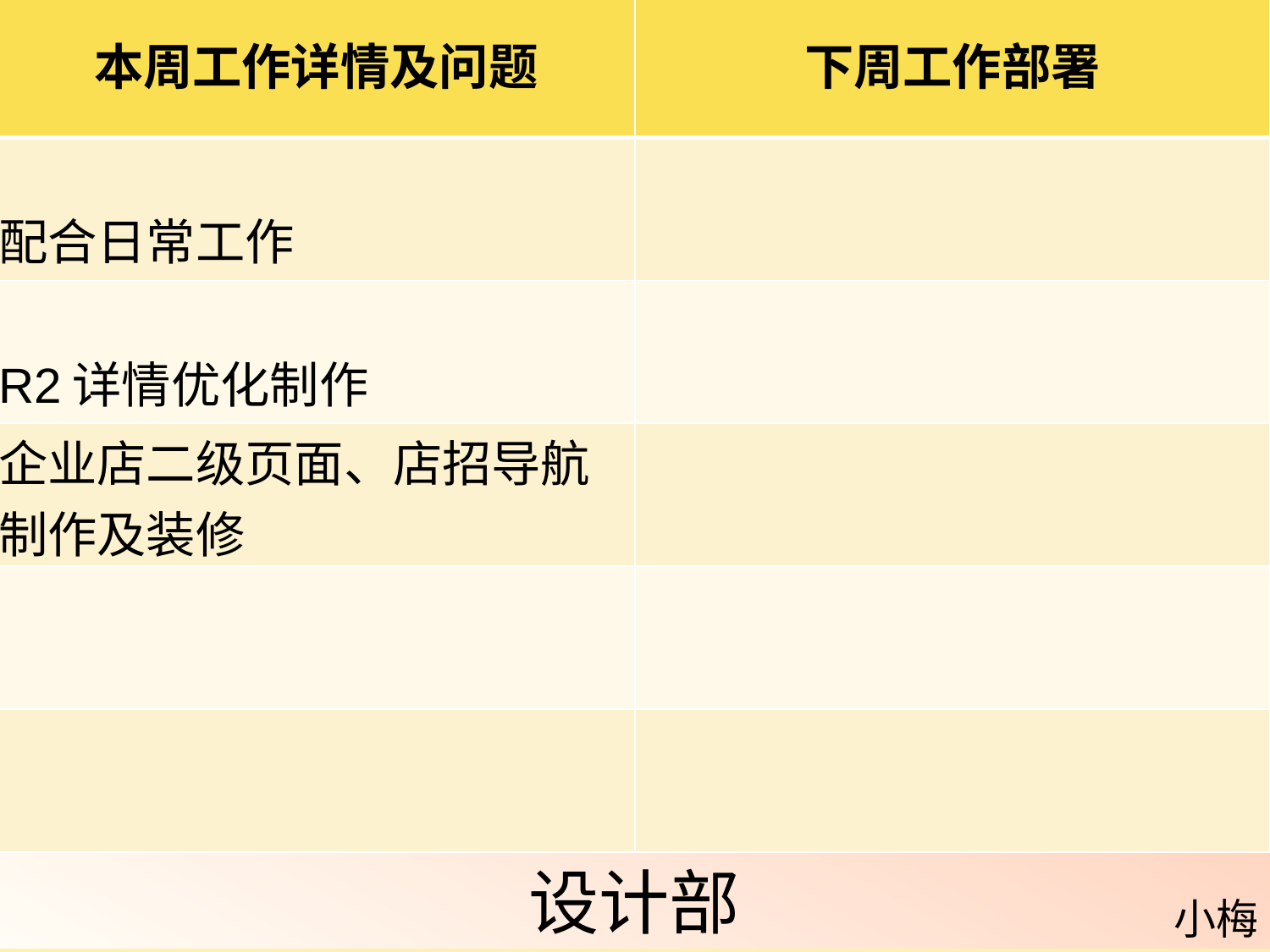

| 本周工作详情及问题 | 下周工作部署 |
| --- | --- |
| 配合日常工作 |  |
| R2详情优化制作 |  |
| 企业店二级页面、店招导航制作及装修 |  |
|  |  |
|  |  |
设计部
小梅